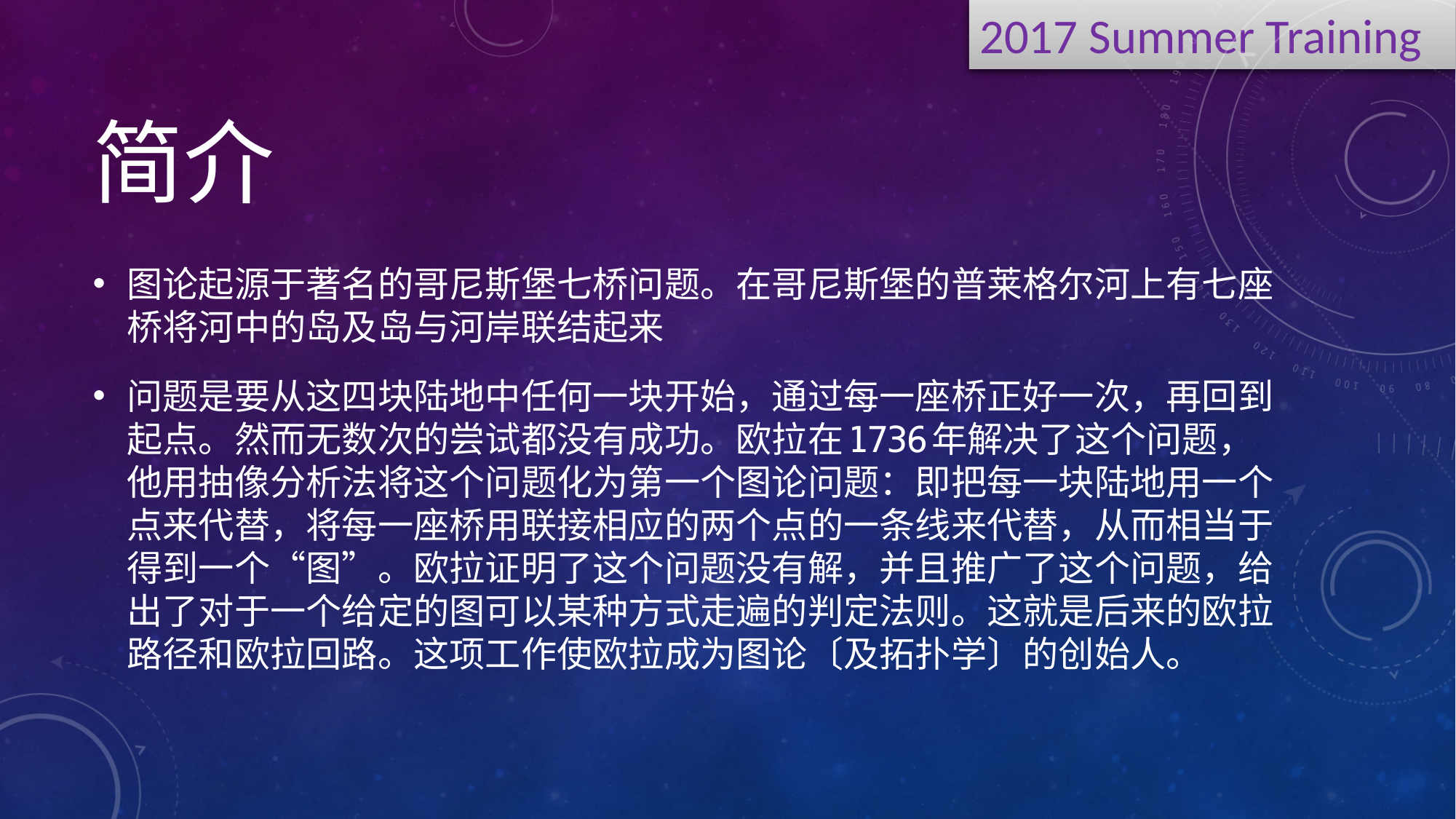

# 简介
图论起源于著名的哥尼斯堡七桥问题。在哥尼斯堡的普莱格尔河上有七座桥将河中的岛及岛与河岸联结起来
问题是要从这四块陆地中任何一块开始，通过每一座桥正好一次，再回到起点。然而无数次的尝试都没有成功。欧拉在1736年解决了这个问题，他用抽像分析法将这个问题化为第一个图论问题：即把每一块陆地用一个点来代替，将每一座桥用联接相应的两个点的一条线来代替，从而相当于得到一个“图”。欧拉证明了这个问题没有解，并且推广了这个问题，给出了对于一个给定的图可以某种方式走遍的判定法则。这就是后来的欧拉路径和欧拉回路。这项工作使欧拉成为图论〔及拓扑学〕的创始人。